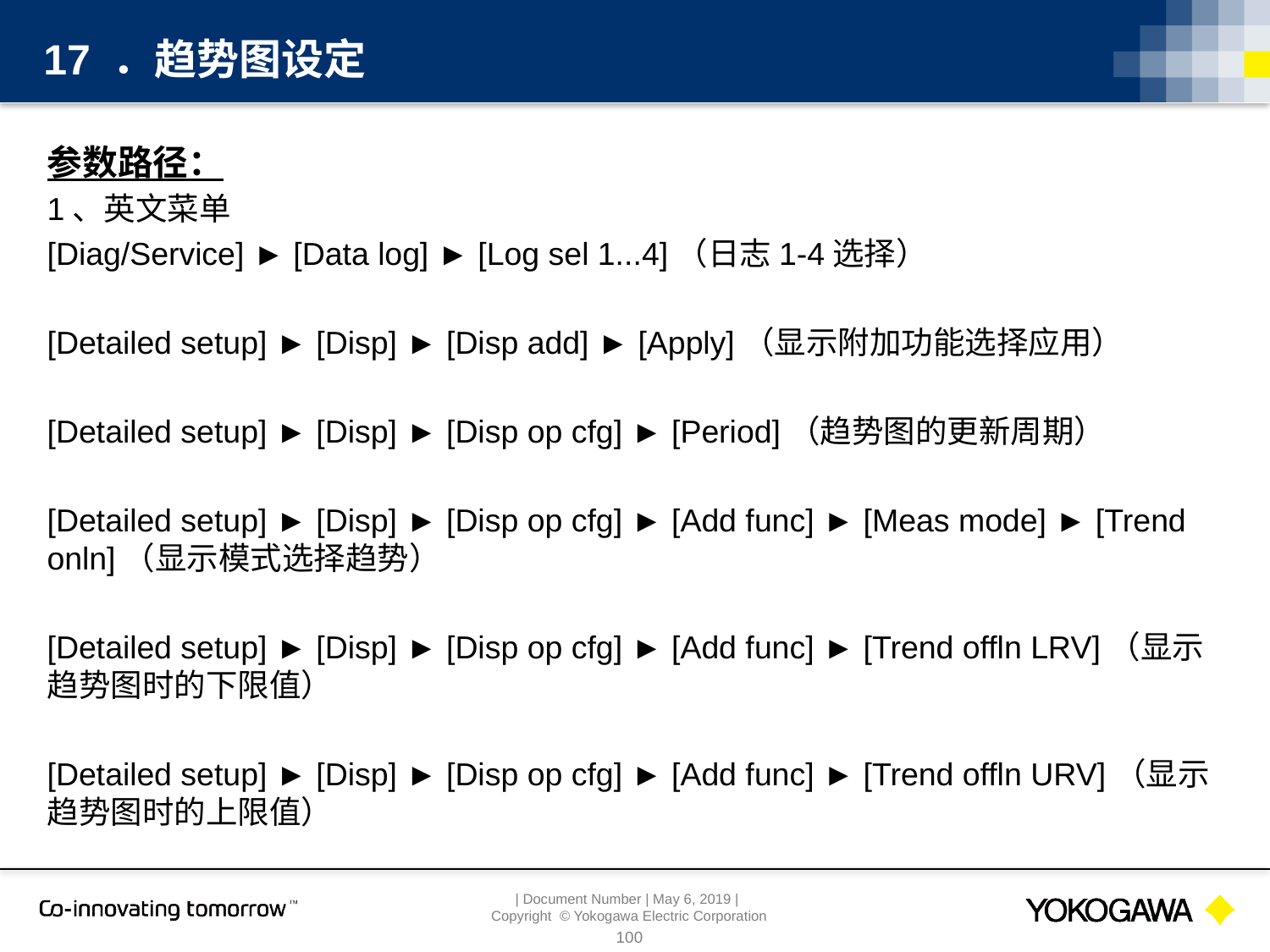

17 ．趋势图设定
参数路径：
1、英文菜单
[Diag/Service] ► [Data log] ► [Log sel 1...4]（日志1-4选择）

[Detailed setup] ► [Disp] ► [Disp add] ► [Apply]（显示附加功能选择应用）

[Detailed setup] ► [Disp] ► [Disp op cfg] ► [Period]（趋势图的更新周期）

[Detailed setup] ► [Disp] ► [Disp op cfg] ► [Add func] ► [Meas mode] ► [Trend onln]（显示模式选择趋势）

[Detailed setup] ► [Disp] ► [Disp op cfg] ► [Add func] ► [Trend offln LRV]（显示趋势图时的下限值）

[Detailed setup] ► [Disp] ► [Disp op cfg] ► [Add func] ► [Trend offln URV]（显示趋势图时的上限值）